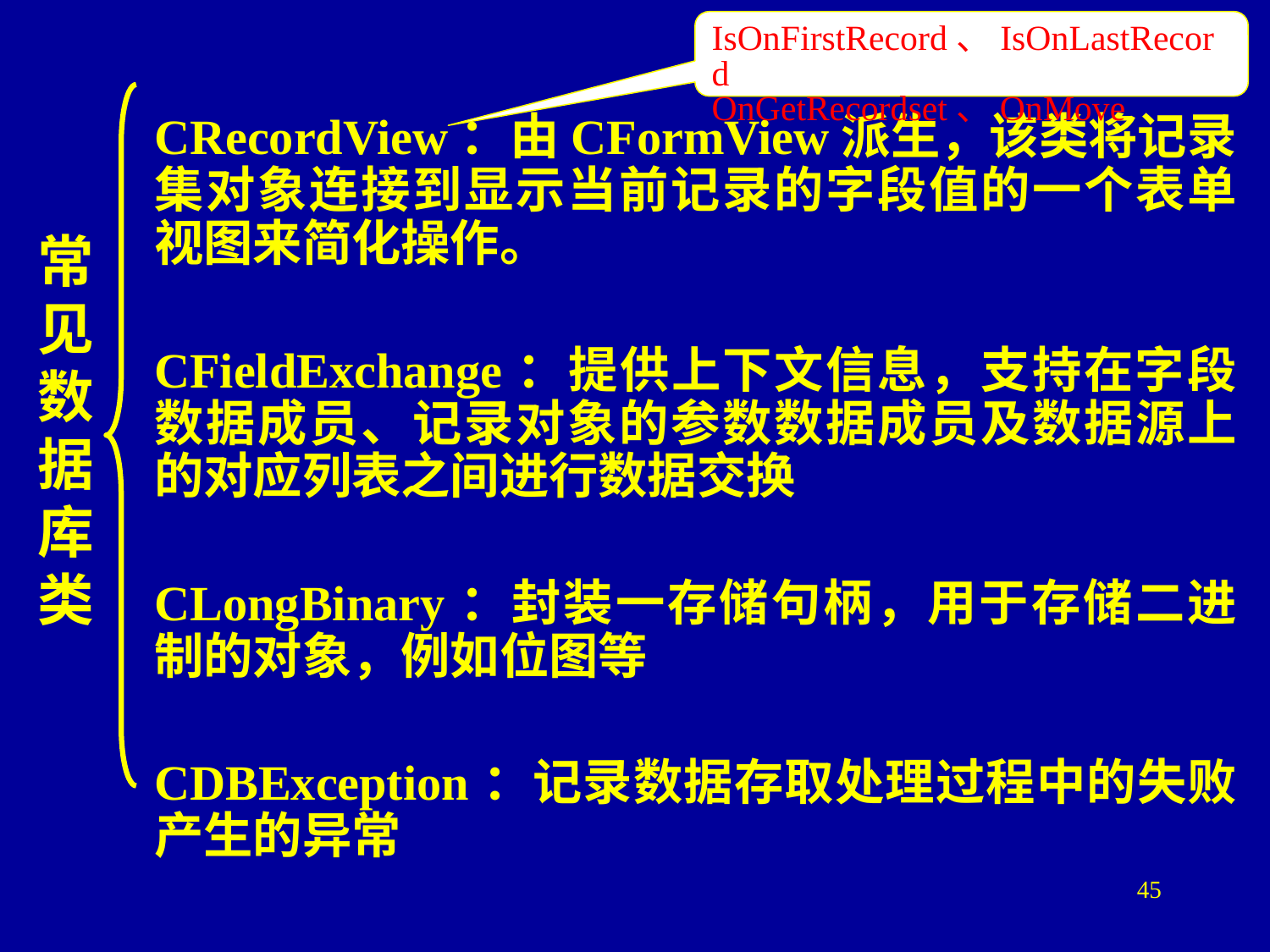

IsOnFirstRecord、IsOnLastRecord
OnGetRecordset、OnMove

CRecordView：由CFormView派生，该类将记录集对象连接到显示当前记录的字段值的一个表单视图来简化操作。

CFieldExchange：提供上下文信息，支持在字段数据成员、记录对象的参数数据成员及数据源上的对应列表之间进行数据交换

CLongBinary：封装一存储句柄，用于存储二进制的对象，例如位图等

CDBException：记录数据存取处理过程中的失败产生的异常
常见数据库类
45